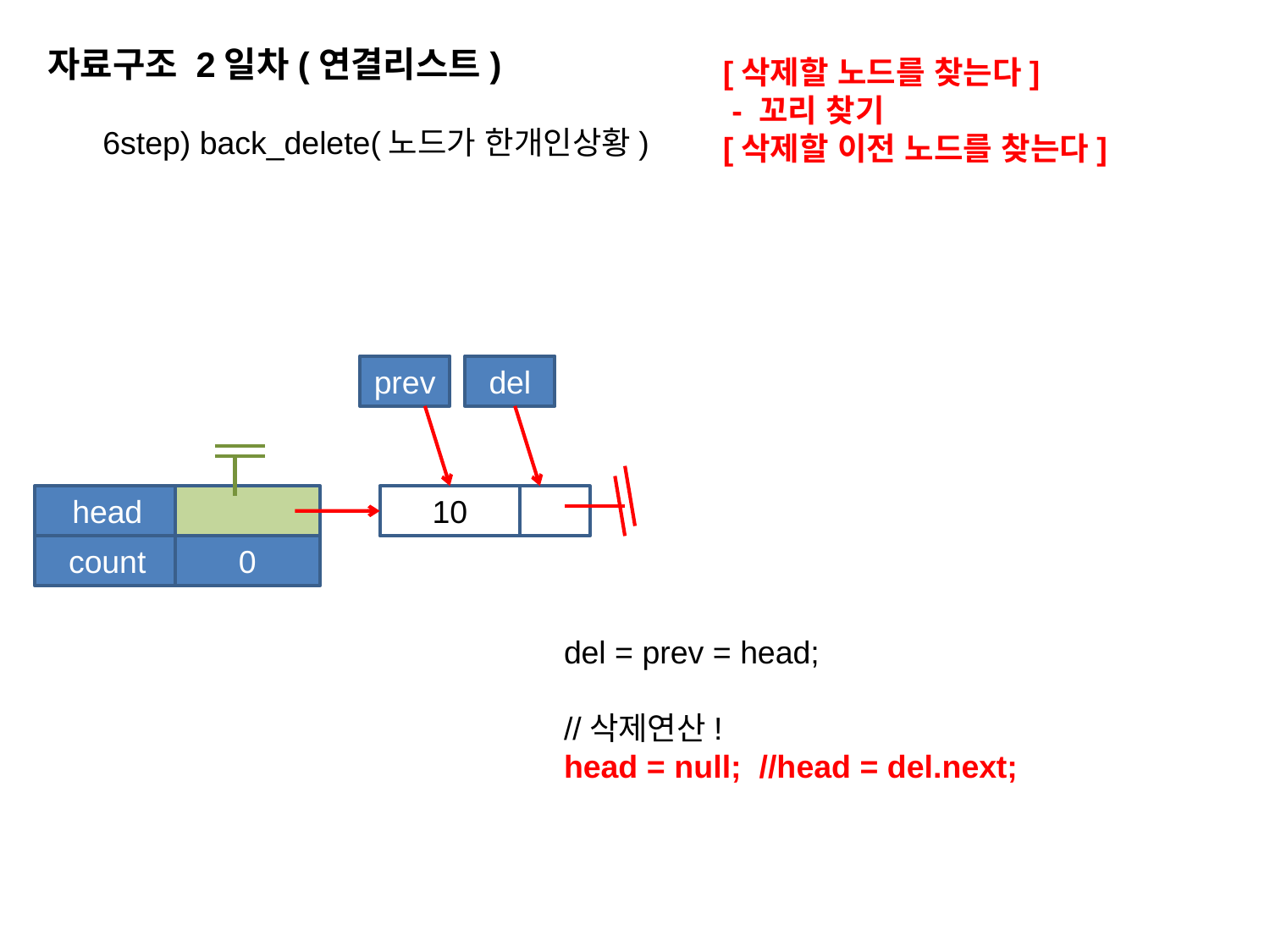

자료구조 2일차(연결리스트)
[삭제할 노드를 찾는다]
 - 꼬리 찾기
[삭제할 이전 노드를 찾는다]

6step) back_delete(노드가 한개인상황)
prev
del
head

10

count
0
del = prev = head;

//삭제연산!
head = null;  //head = del.next;